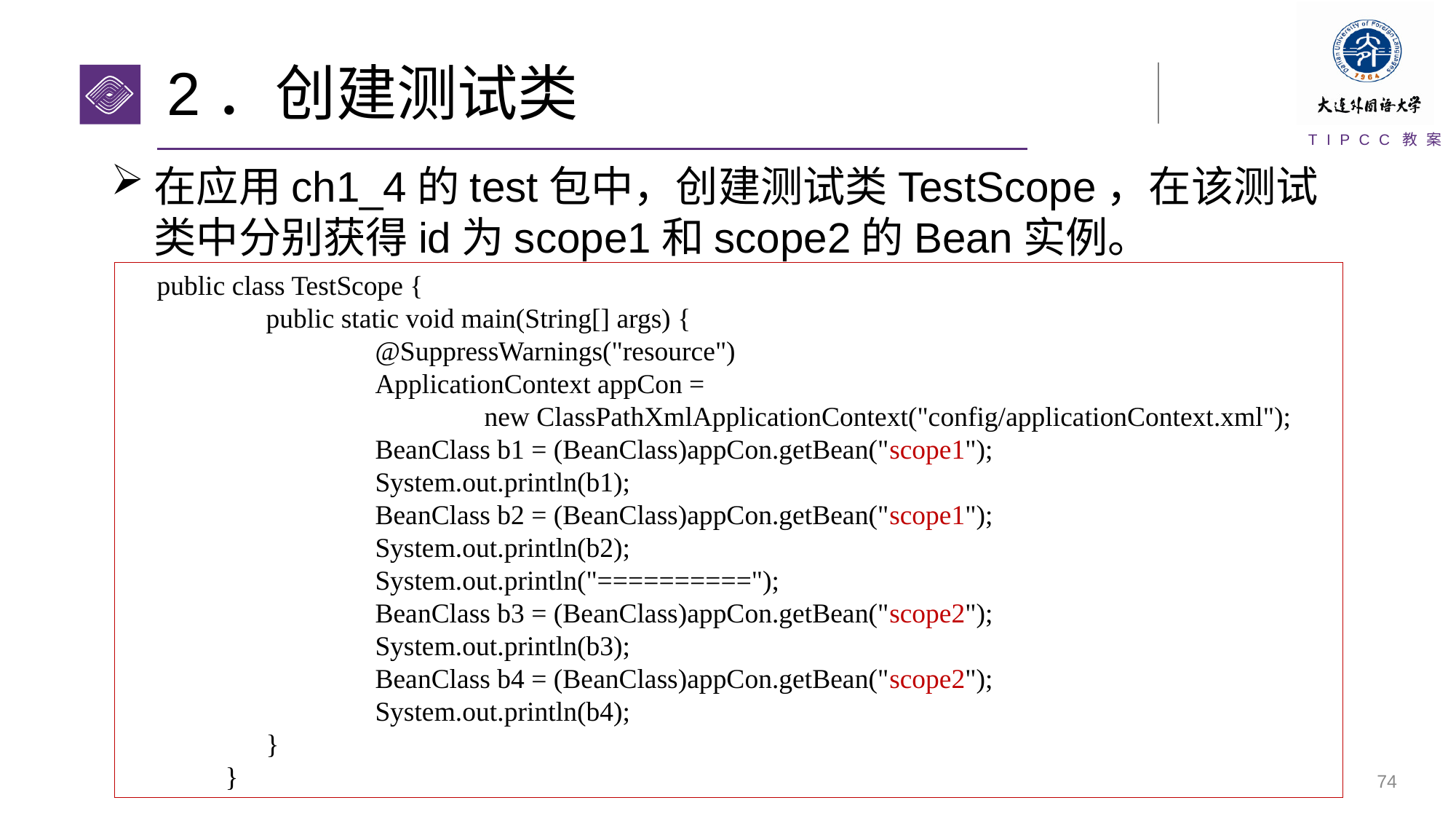

# 2．创建测试类
在应用ch1_4的test包中，创建测试类TestScope，在该测试类中分别获得id为scope1和scope2的Bean实例。
public class TestScope {
	public static void main(String[] args) {
		@SuppressWarnings("resource")
		ApplicationContext appCon =
			new ClassPathXmlApplicationContext("config/applicationContext.xml");
		BeanClass b1 = (BeanClass)appCon.getBean("scope1");
		System.out.println(b1);
		BeanClass b2 = (BeanClass)appCon.getBean("scope1");
		System.out.println(b2);
		System.out.println("==========");
		BeanClass b3 = (BeanClass)appCon.getBean("scope2");
		System.out.println(b3);
		BeanClass b4 = (BeanClass)appCon.getBean("scope2");
		System.out.println(b4);
	}
}
74